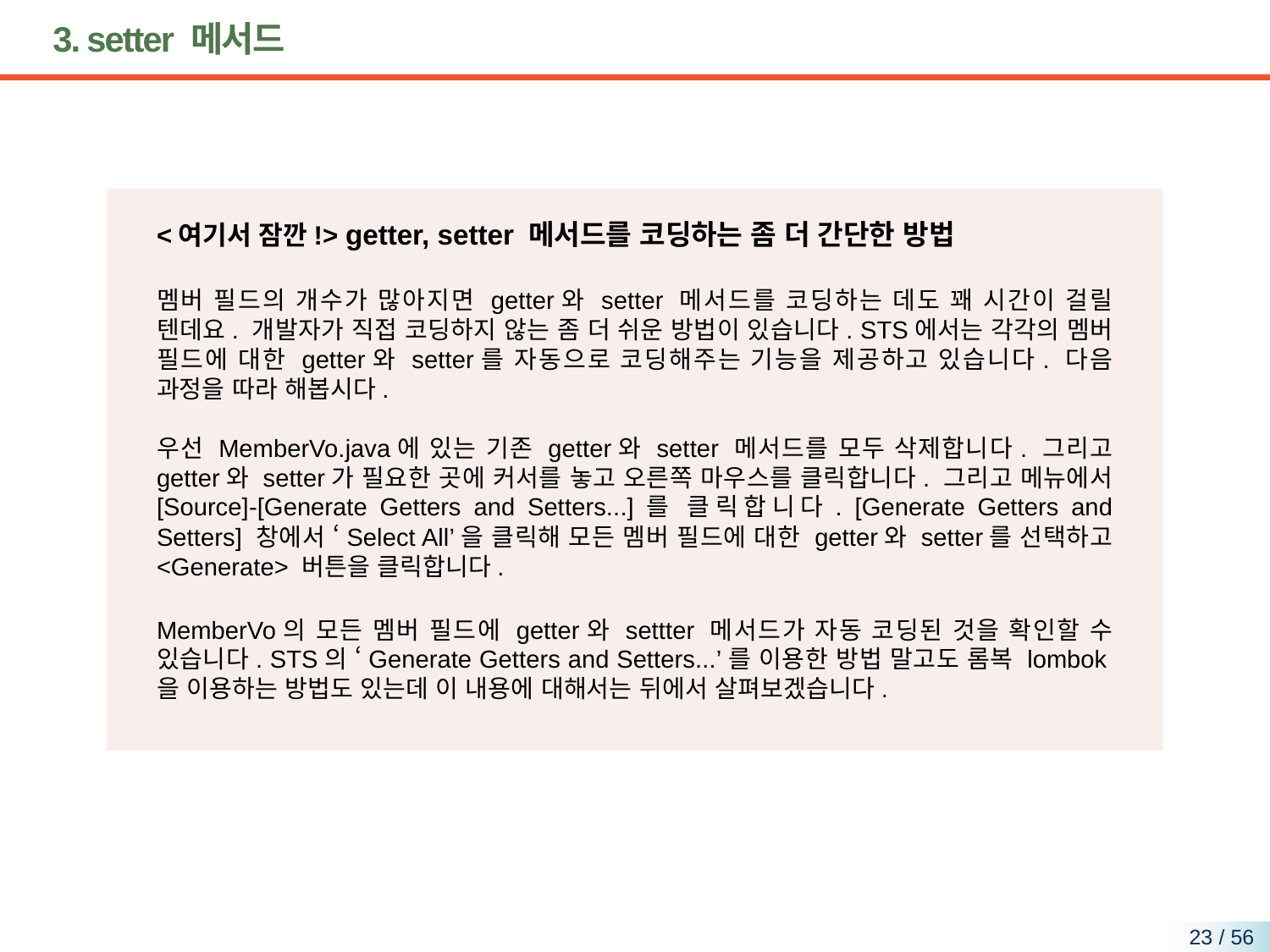

# 3. setter 메서드

<여기서 잠깐!> getter, setter 메서드를 코딩하는 좀 더 간단한 방법

멤버 필드의 개수가 많아지면 getter와 setter 메서드를 코딩하는 데도 꽤 시간이 걸릴 텐데요. 개발자가 직접 코딩하지 않는 좀 더 쉬운 방법이 있습니다. STS에서는 각각의 멤버 필드에 대한 getter와 setter를 자동으로 코딩해주는 기능을 제공하고 있습니다. 다음 과정을 따라 해봅시다.

우선 MemberVo.java에 있는 기존 getter와 setter 메서드를 모두 삭제합니다. 그리고 getter와 setter가 필요한 곳에 커서를 놓고 오른쪽 마우스를 클릭합니다. 그리고 메뉴에서 [Source]-[Generate Getters and Setters...]를 클릭합니다. [Generate Getters and Setters] 창에서 ‘Select All’을 클릭해 모든 멤버 필드에 대한 getter와 setter를 선택하고 <Generate> 버튼을 클릭합니다.

MemberVo의 모든 멤버 필드에 getter와 settter 메서드가 자동 코딩된 것을 확인할 수 있습니다. STS의 ‘Generate Getters and Setters...’를 이용한 방법 말고도 롬복 lombok을 이용하는 방법도 있는데 이 내용에 대해서는 뒤에서 살펴보겠습니다.